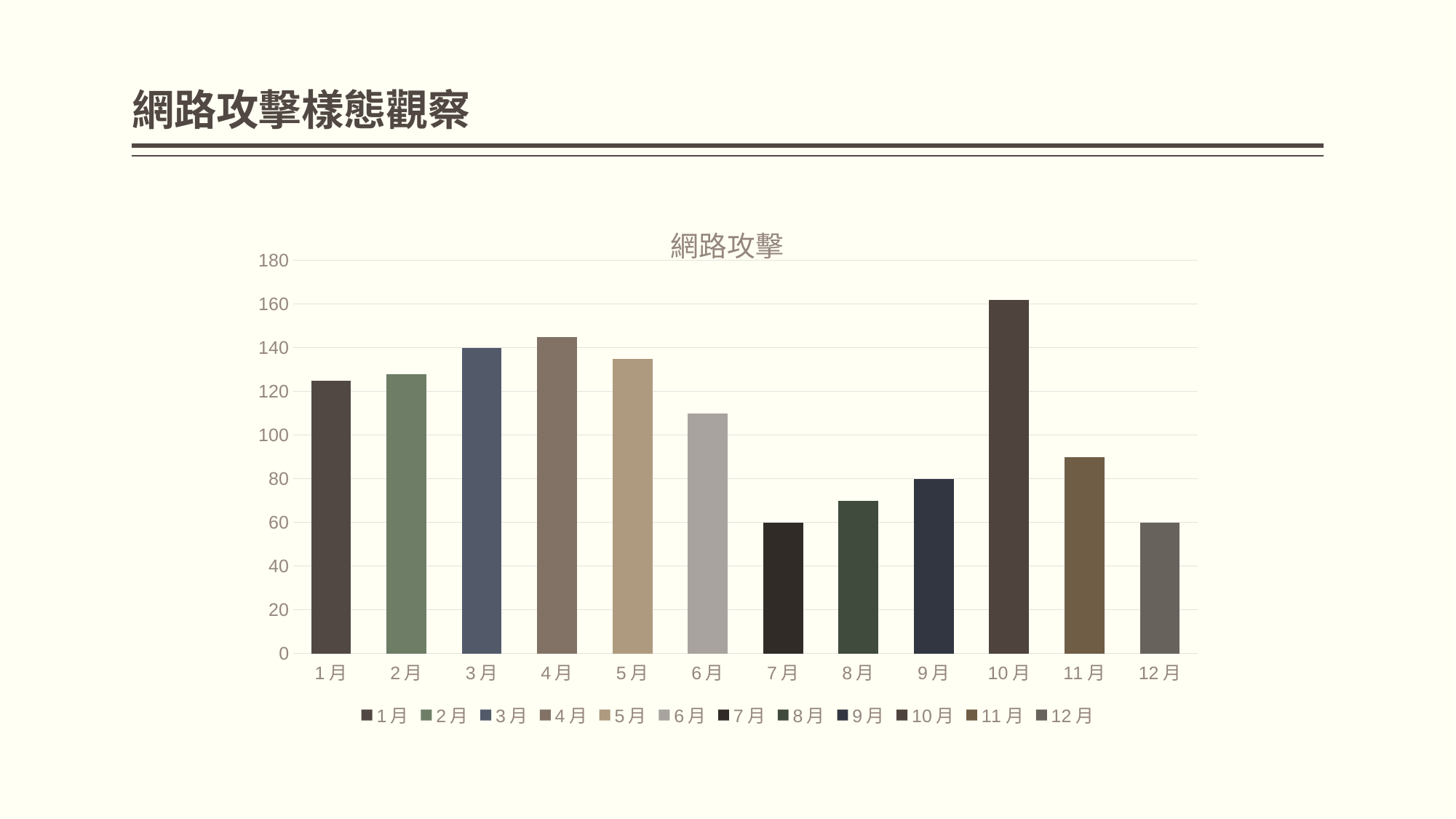

# 網路攻擊樣態觀察

### Chart:

| Category | 網路攻擊 |
|---|---|
| 1月 | 125.0 |
| 2月 | 128.0 |
| 3月 | 140.0 |
| 4月 | 145.0 |
| 5月 | 135.0 |
| 6月 | 110.0 |
| 7月 | 60.0 |
| 8月 | 70.0 |
| 9月 | 80.0 |
| 10月 | 162.0 |
| 11月 | 90.0 |
| 12月 | 60.0 |